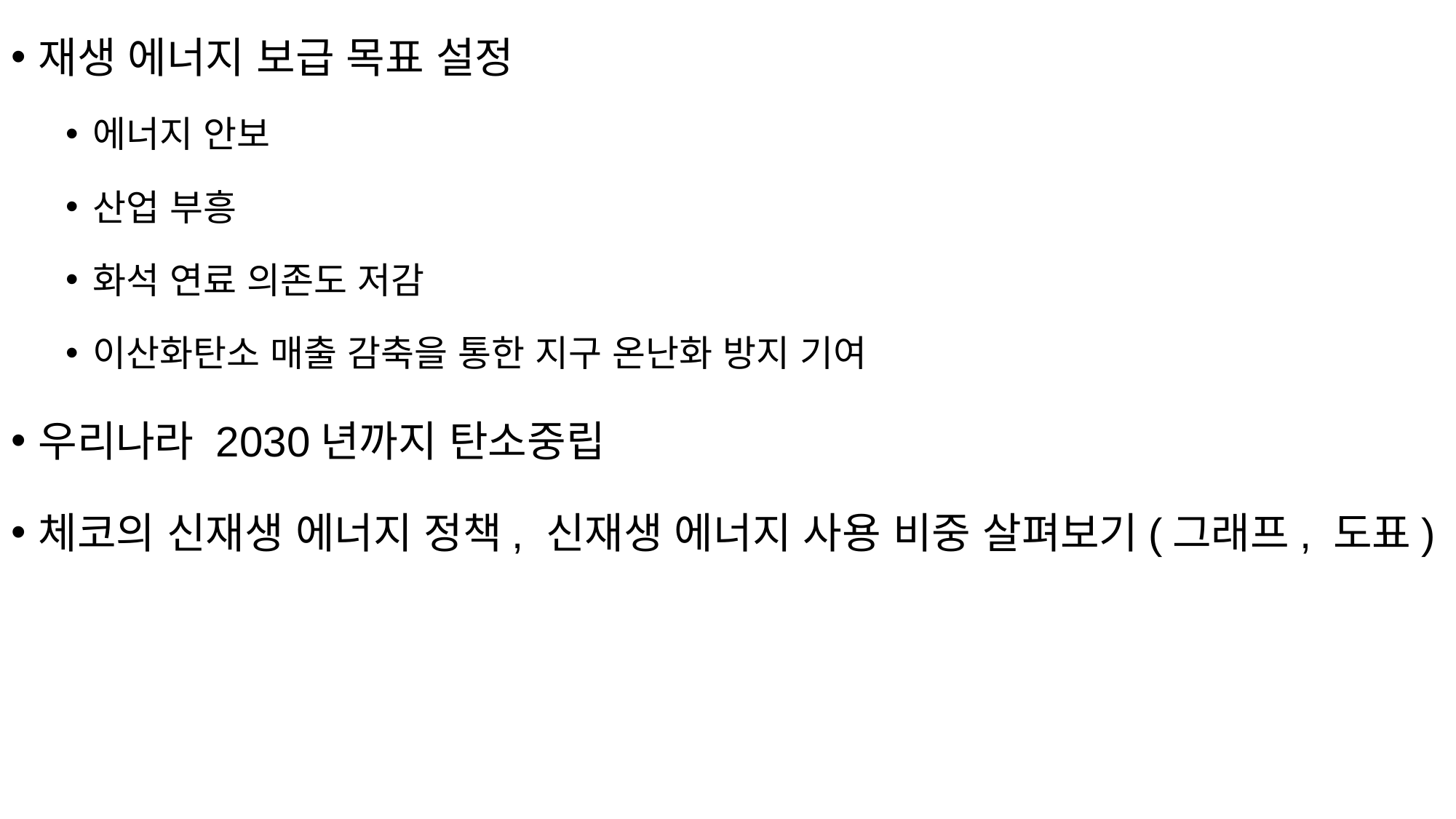

재생 에너지 보급 목표 설정
에너지 안보
산업 부흥
화석 연료 의존도 저감
이산화탄소 매출 감축을 통한 지구 온난화 방지 기여
우리나라 2030년까지 탄소중립
체코의 신재생 에너지 정책, 신재생 에너지 사용 비중 살펴보기(그래프, 도표)